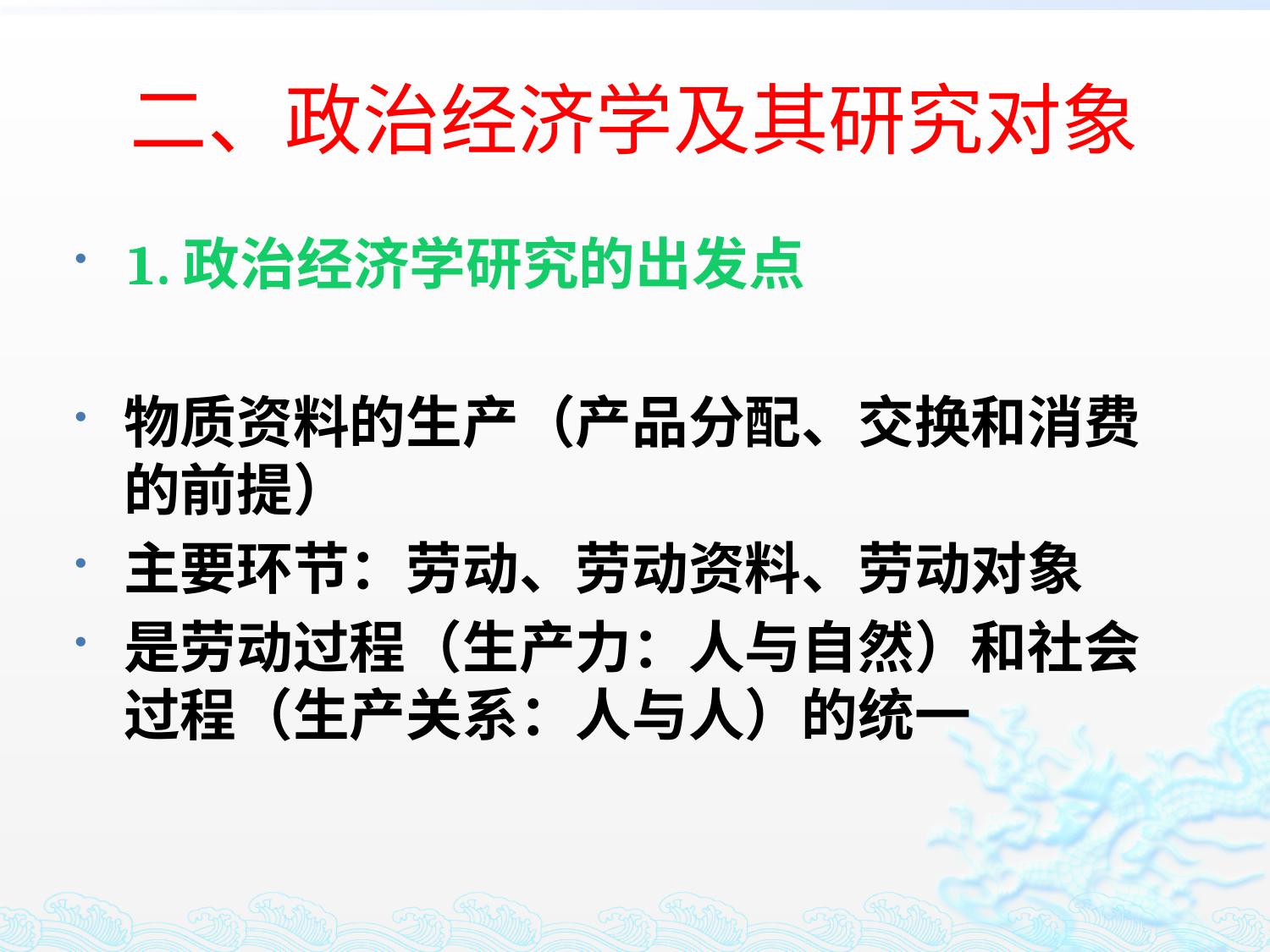

# 二、政治经济学及其研究对象
1.政治经济学研究的出发点

物质资料的生产（产品分配、交换和消费的前提）
主要环节：劳动、劳动资料、劳动对象
是劳动过程（生产力：人与自然）和社会过程（生产关系：人与人）的统一